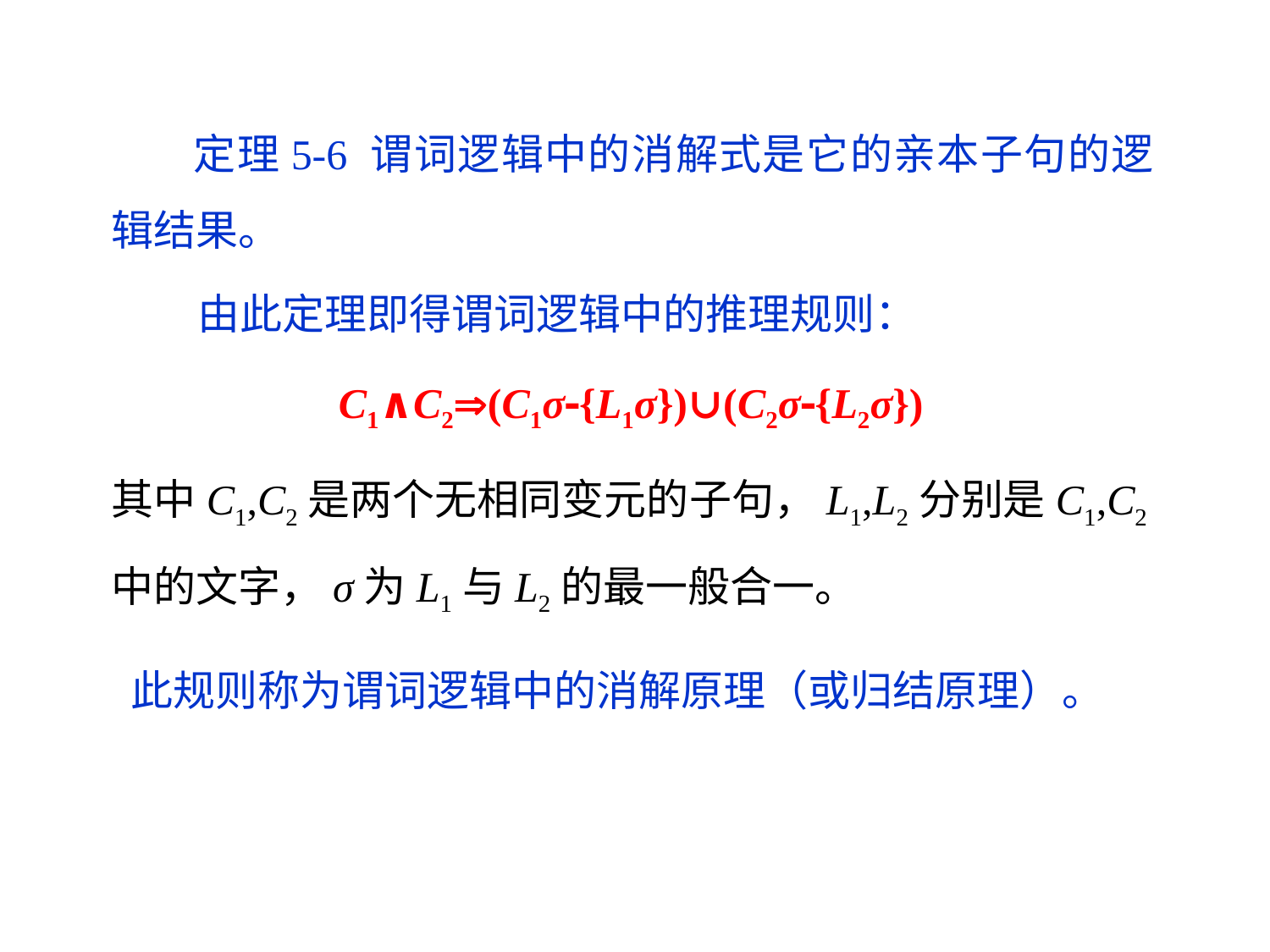

定理5-6 谓词逻辑中的消解式是它的亲本子句的逻辑结果。
             由此定理即得谓词逻辑中的推理规则：
                          C1∧C2⇒(C1σ−{L1σ})∪(C2σ−{L2σ})
    其中C1,C2是两个无相同变元的子句，L1,L2分别是C1,C2中的文字，σ为L1与L2的最一般合一。
      此规则称为谓词逻辑中的消解原理（或归结原理）。